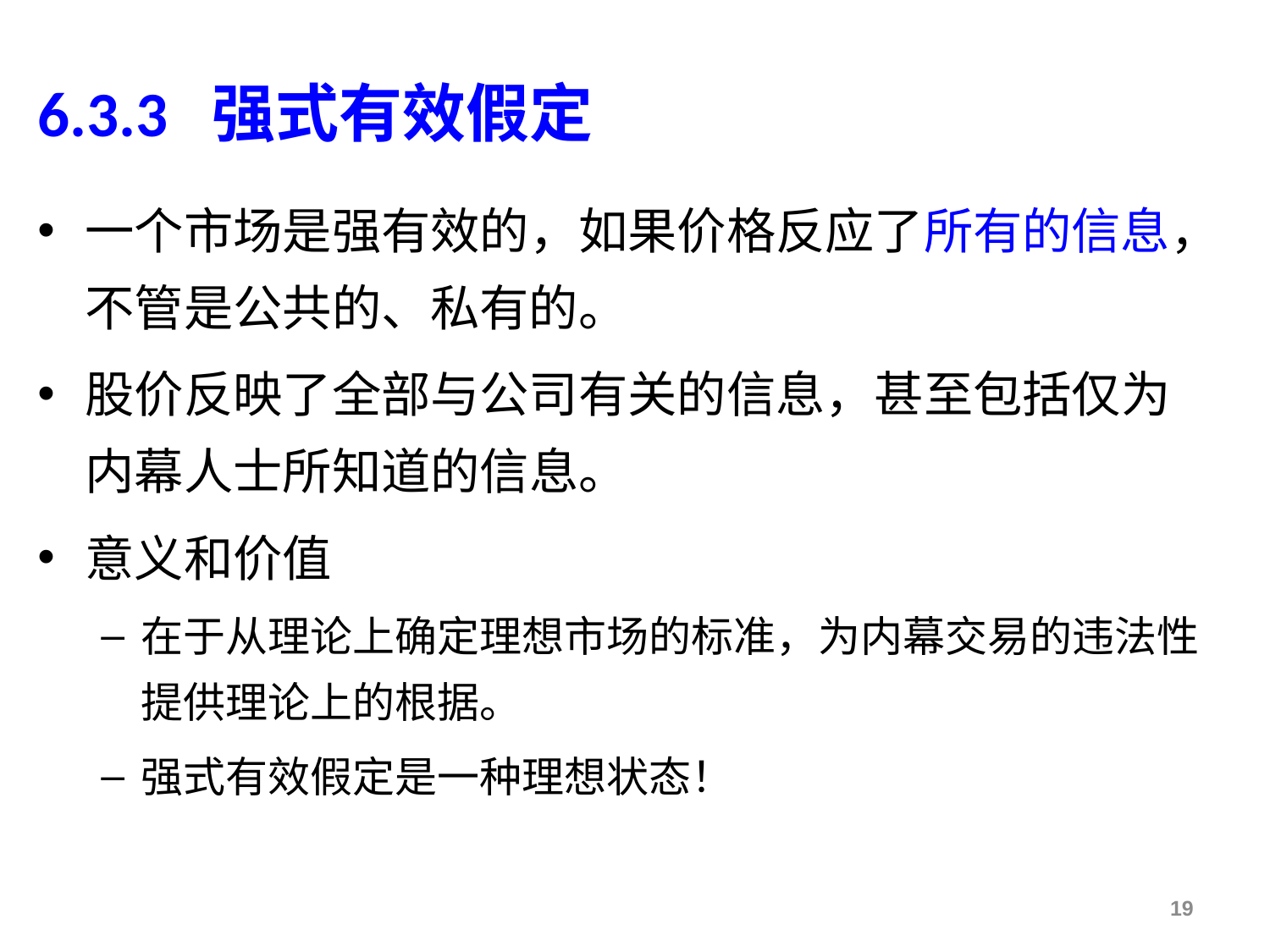

# 6.3.3  强式有效假定
一个市场是强有效的，如果价格反应了所有的信息，不管是公共的、私有的。
股价反映了全部与公司有关的信息，甚至包括仅为内幕人士所知道的信息。
意义和价值
在于从理论上确定理想市场的标准，为内幕交易的违法性提供理论上的根据。
强式有效假定是一种理想状态！
19